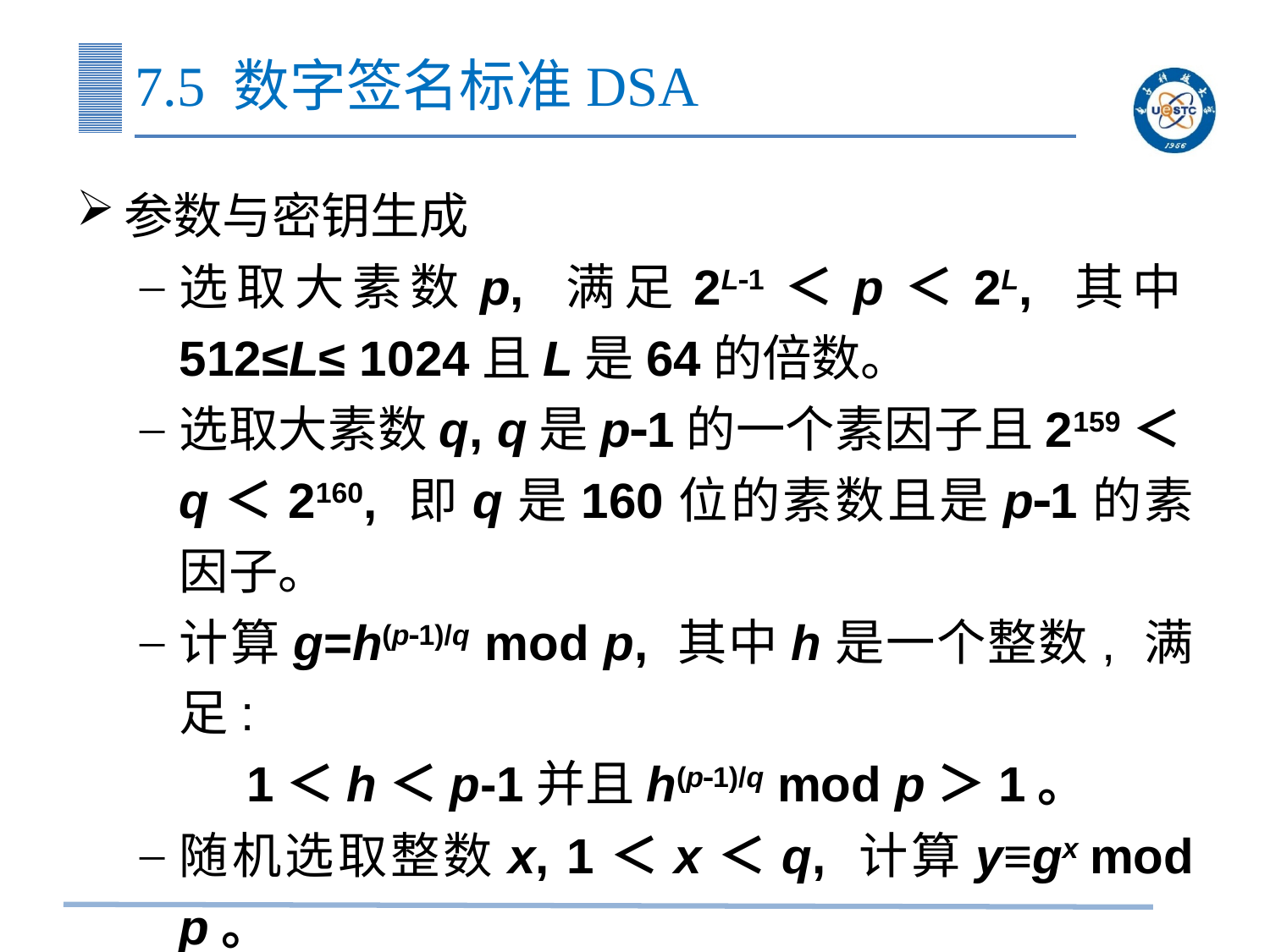

# 7.5 数字签名标准DSA
参数与密钥生成
选取大素数p, 满足2L−1＜p＜2L, 其中512≤L≤ 1024且L是64的倍数。
选取大素数q, q是p−1的一个素因子且2159＜q＜2160, 即q是160位的素数且是p−1的素因子。
计算g=h(p−1)/q mod p, 其中h是一个整数, 满足:
1＜h＜p-1并且h(p−1)/q mod p＞1。
随机选取整数x, 1＜x＜q, 计算y≡gx mod p。
p, q和g是公开参数, y为公钥, x为私钥。